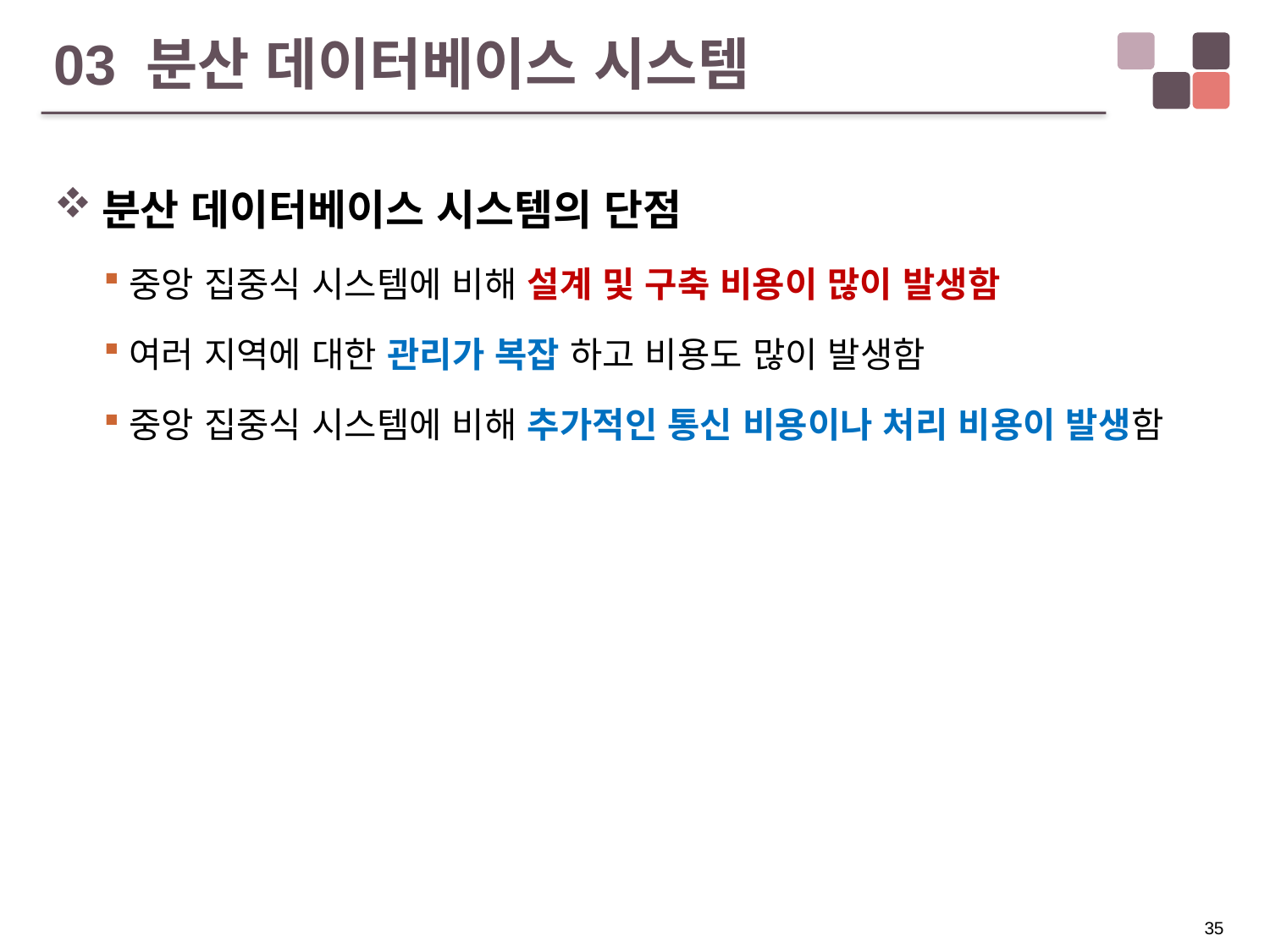

# 03 분산 데이터베이스 시스템
분산 데이터베이스 시스템의 단점
중앙 집중식 시스템에 비해 설계 및 구축 비용이 많이 발생함
여러 지역에 대한 관리가 복잡 하고 비용도 많이 발생함
중앙 집중식 시스템에 비해 추가적인 통신 비용이나 처리 비용이 발생함